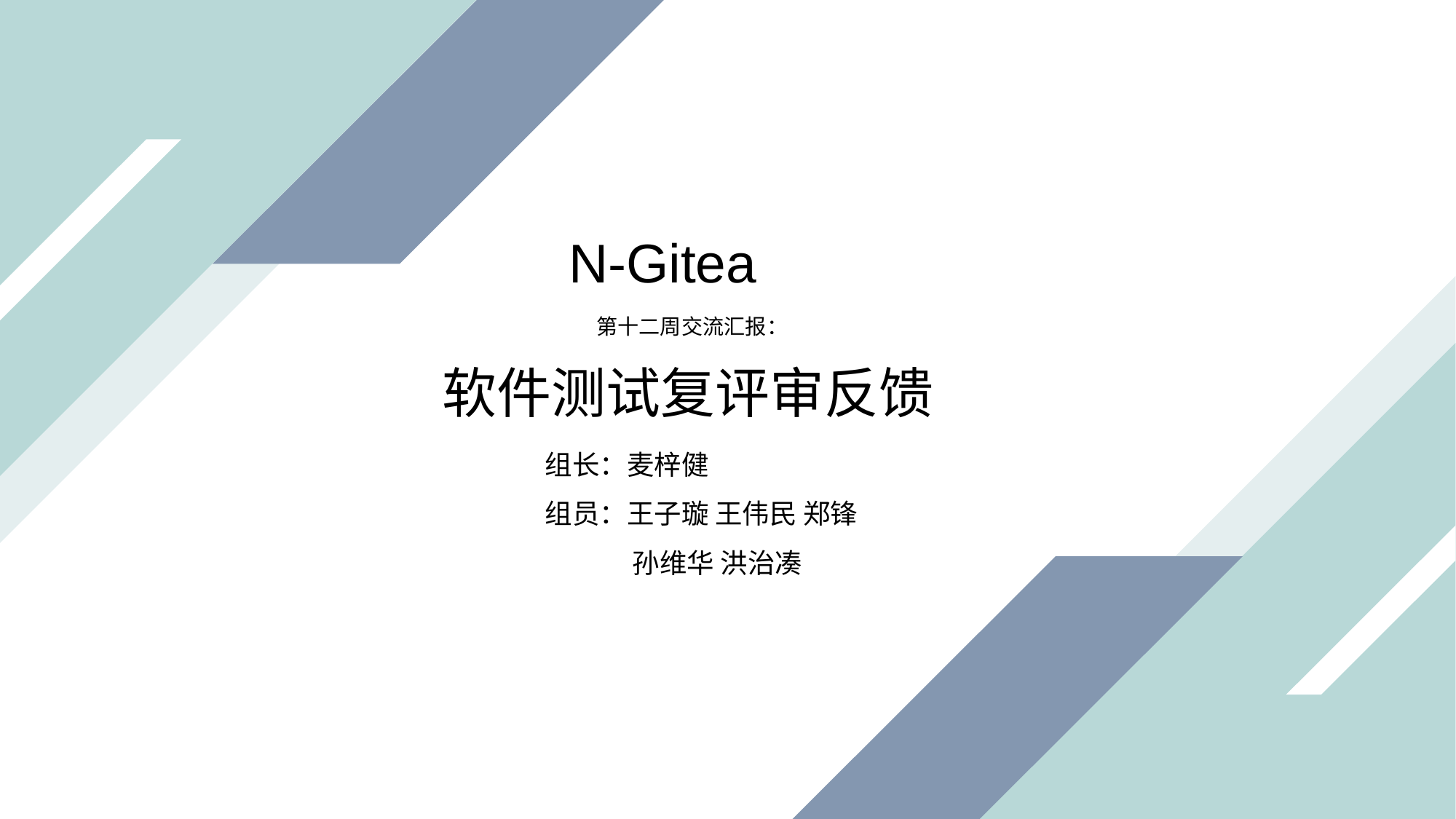

N-Gitea

第十二周交流汇报：

软件测试复评审反馈
组长：麦梓健
组员：王子璇 王伟民 郑锋
             孙维华 洪治凑